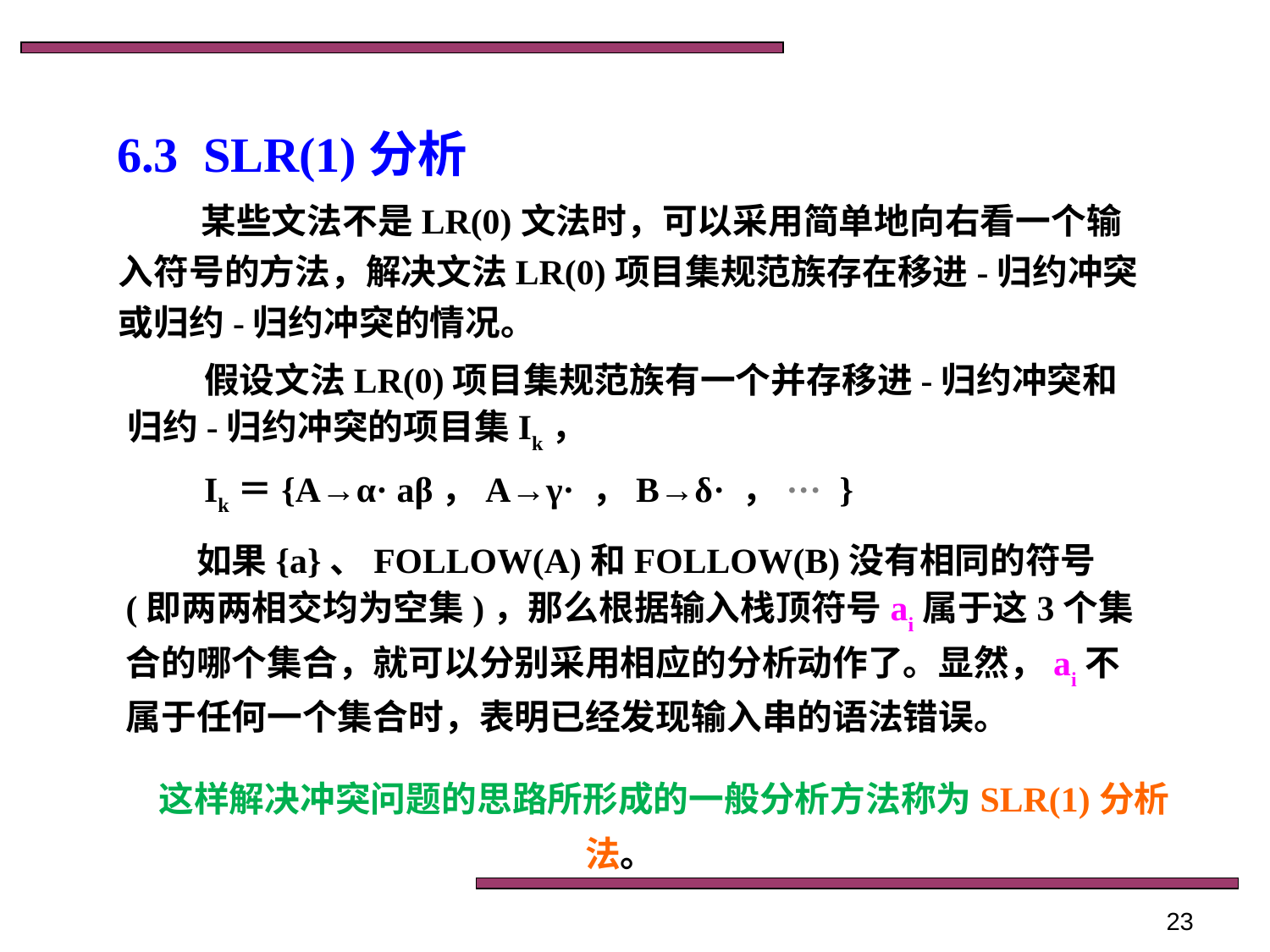

# 6.3  SLR(1)分析
某些文法不是LR(0)文法时，可以采用简单地向右看一个输入符号的方法，解决文法LR(0)项目集规范族存在移进-归约冲突或归约-归约冲突的情况。
假设文法LR(0)项目集规范族有一个并存移进-归约冲突和归约-归约冲突的项目集Ik，
Ik＝{A→α· aβ，A→γ· ，B→δ· ，···  }
　　如果{a}、FOLLOW(A)和FOLLOW(B)没有相同的符号(即两两相交均为空集)，那么根据输入栈顶符号ai属于这3个集合的哪个集合，就可以分别采用相应的分析动作了。显然，ai不属于任何一个集合时，表明已经发现输入串的语法错误。
这样解决冲突问题的思路所形成的一般分析方法称为SLR(1)分析法。
23